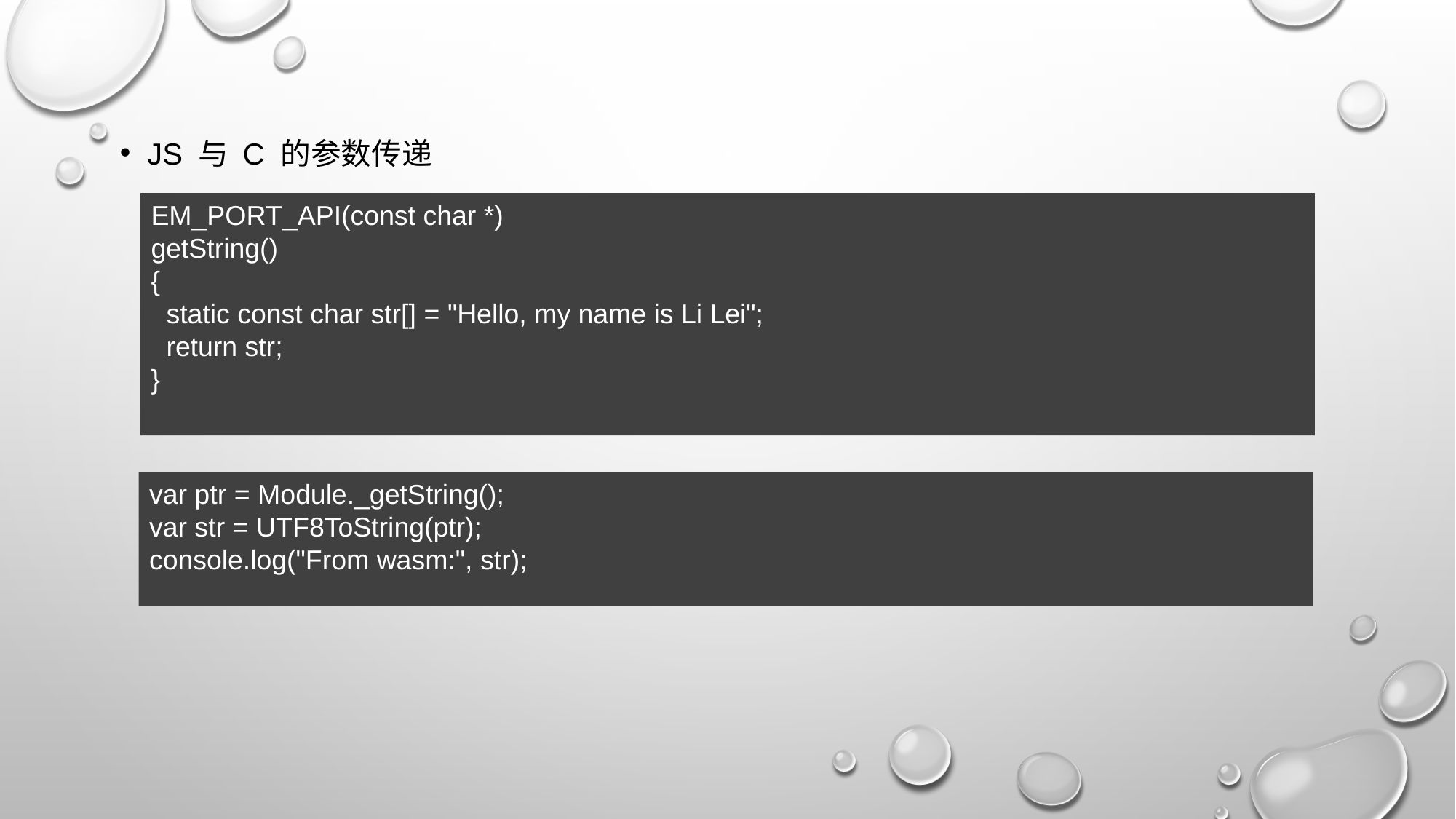

Js 与 c 的参数传递
EM_PORT_API(const char *)
getString()
{
  static const char str[] = "Hello, my name is Li Lei";
  return str;
}
var ptr = Module._getString();
var str = UTF8ToString(ptr);
console.log("From wasm:", str);